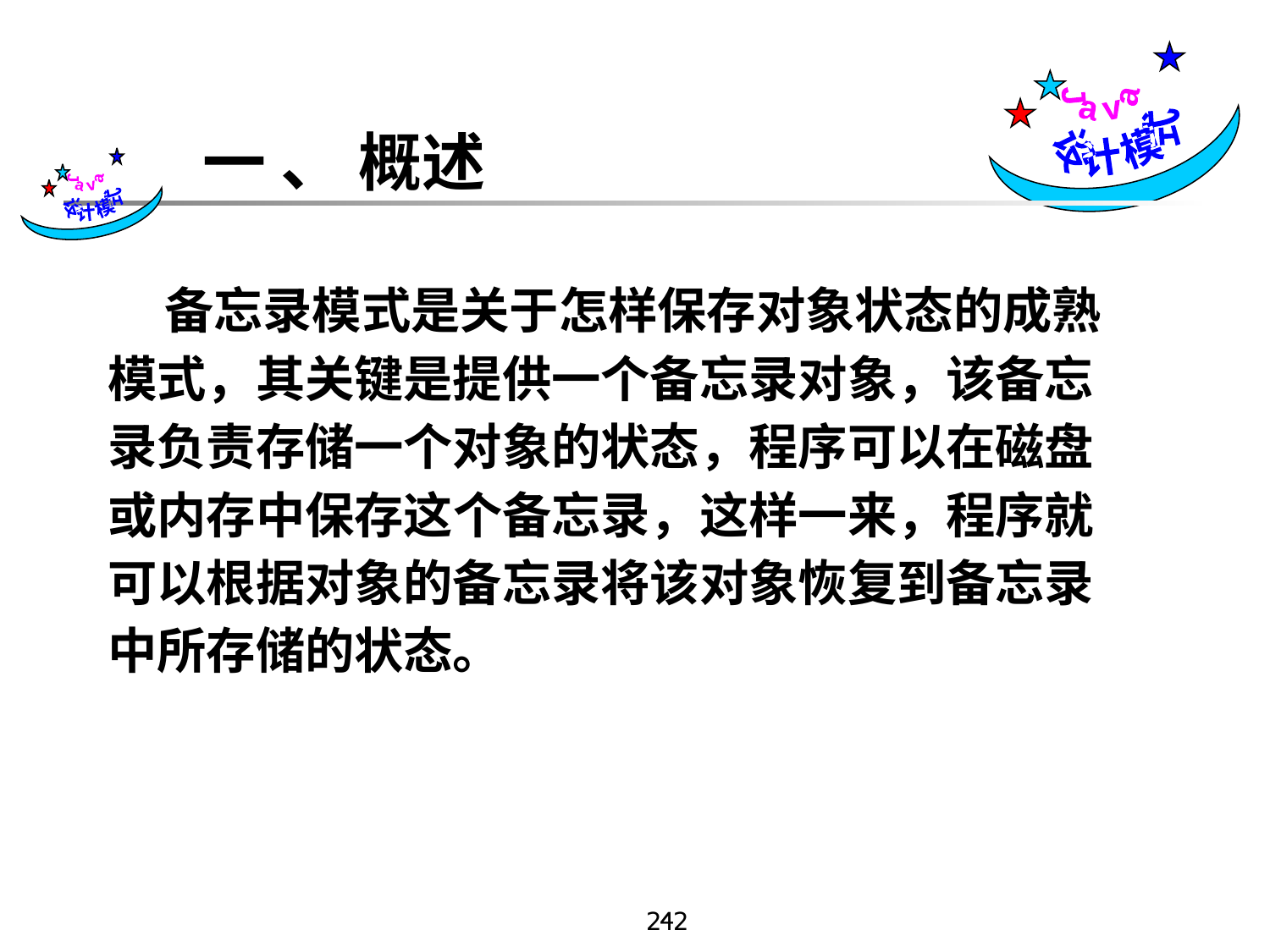

Java
设计模式

一 、 概述

  Java
设计模式

    备忘录模式是关于怎样保存对象状态的成熟模式，其关键是提供一个备忘录对象，该备忘录负责存储一个对象的状态，程序可以在磁盘或内存中保存这个备忘录，这样一来，程序就可以根据对象的备忘录将该对象恢复到备忘录中所存储的状态。

242